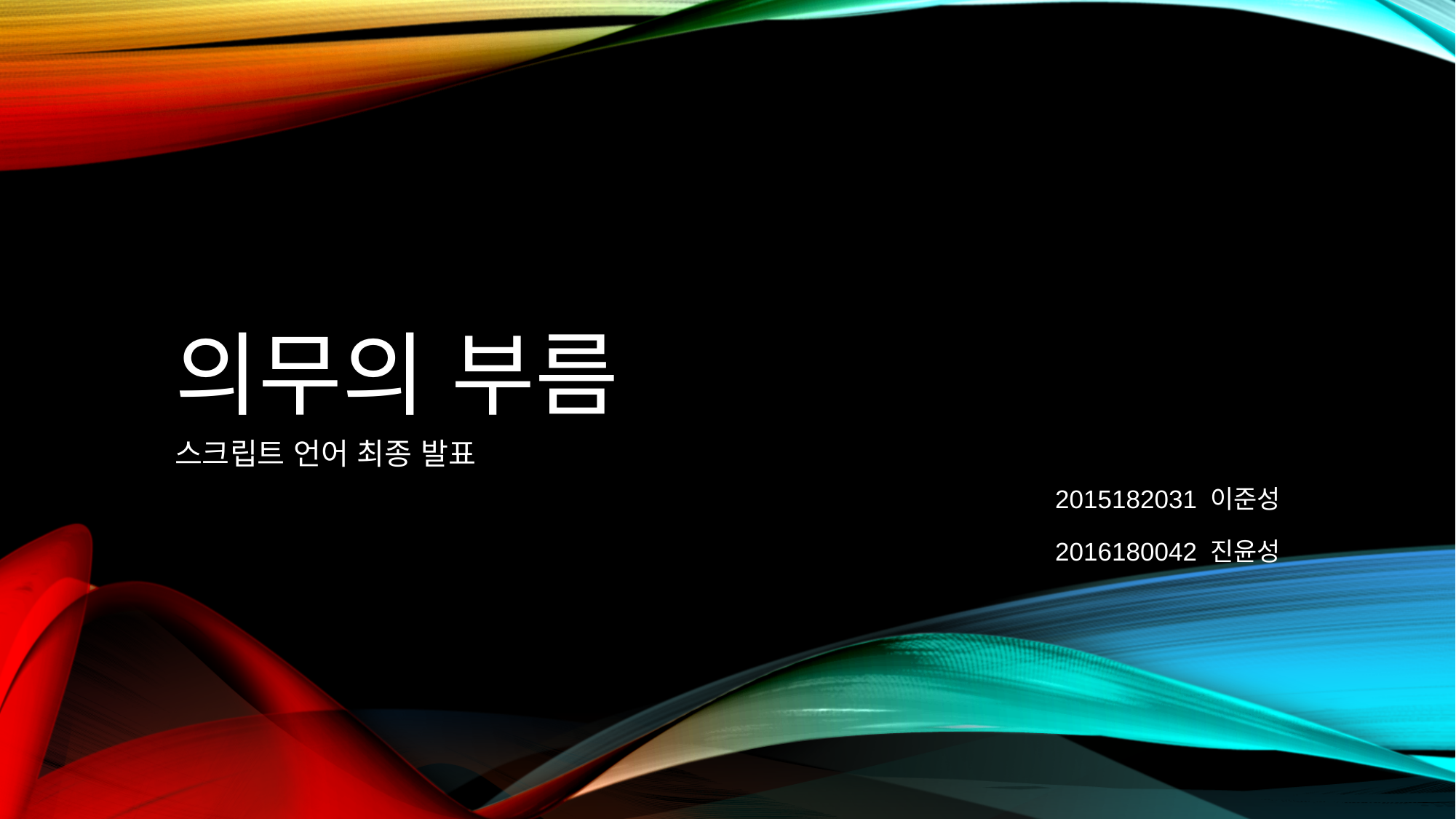

# 의무의 부름
스크립트 언어 최종 발표
2015182031 이준성
2016180042 진윤성